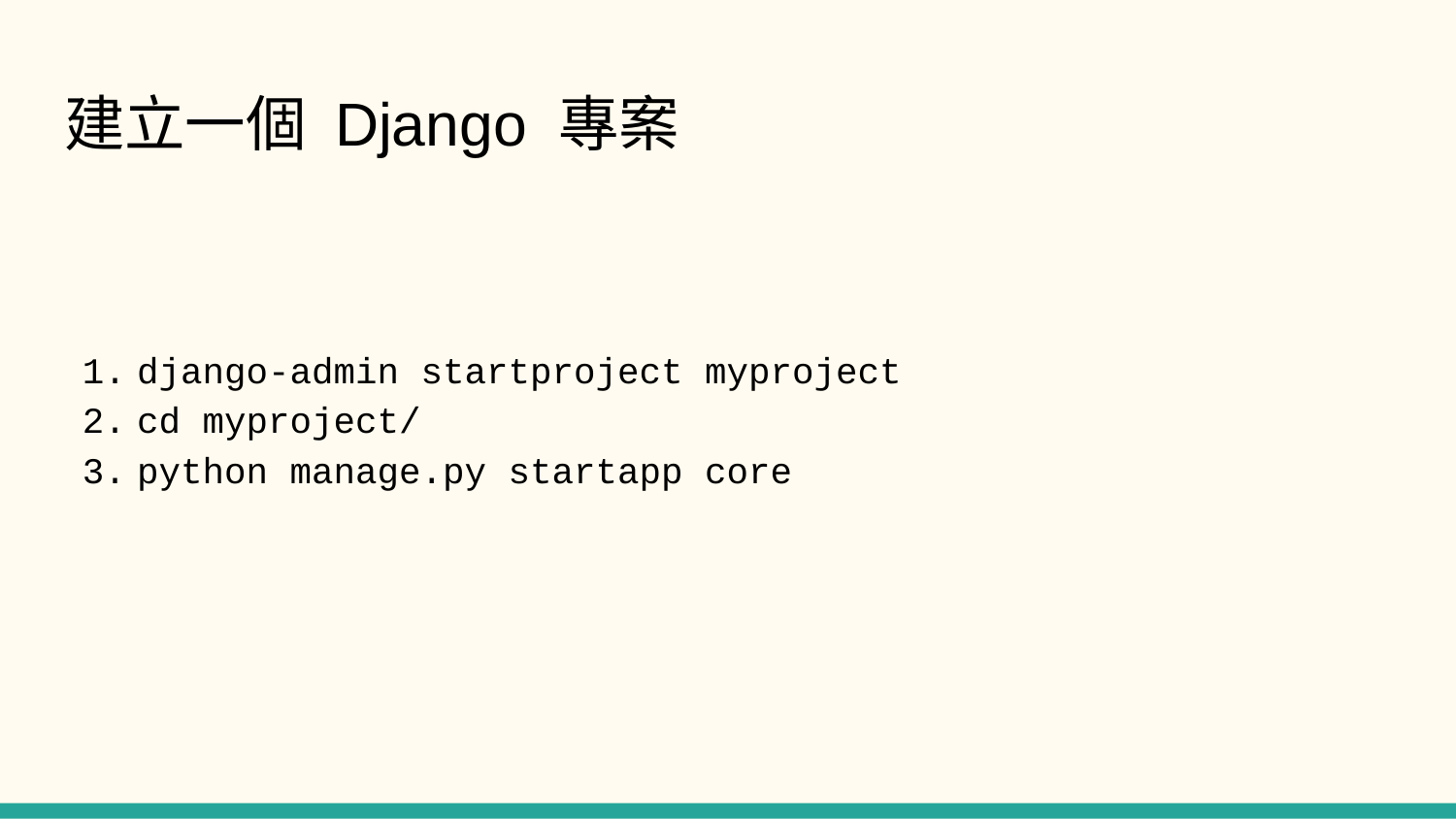

# 建立一個 Django 專案
django-admin startproject myproject
cd myproject/
python manage.py startapp core